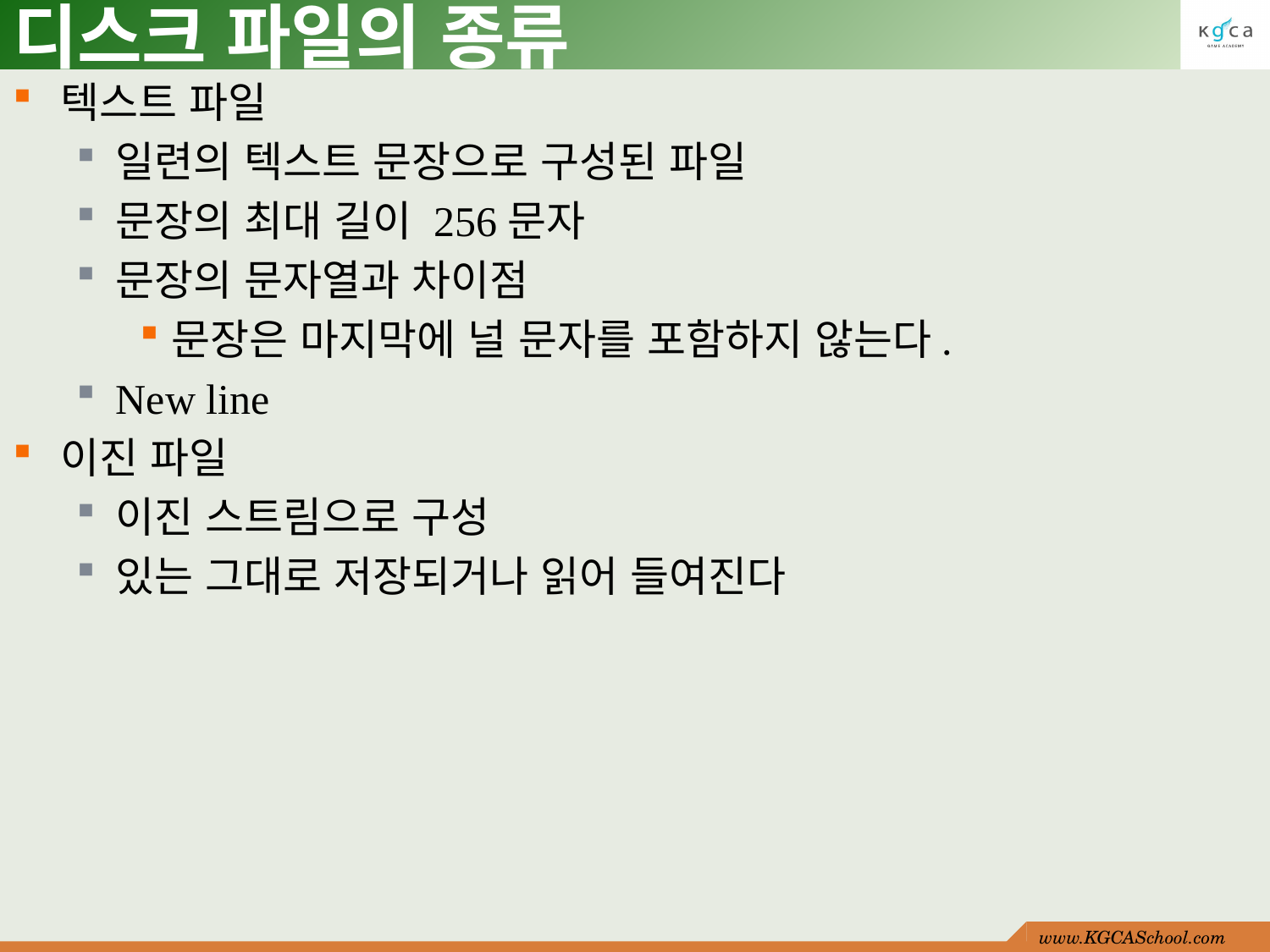

# 디스크 파일의 종류
텍스트 파일
일련의 텍스트 문장으로 구성된 파일
문장의 최대 길이 256문자
문장의 문자열과 차이점
문장은 마지막에 널 문자를 포함하지 않는다.
New line
이진 파일
이진 스트림으로 구성
있는 그대로 저장되거나 읽어 들여진다